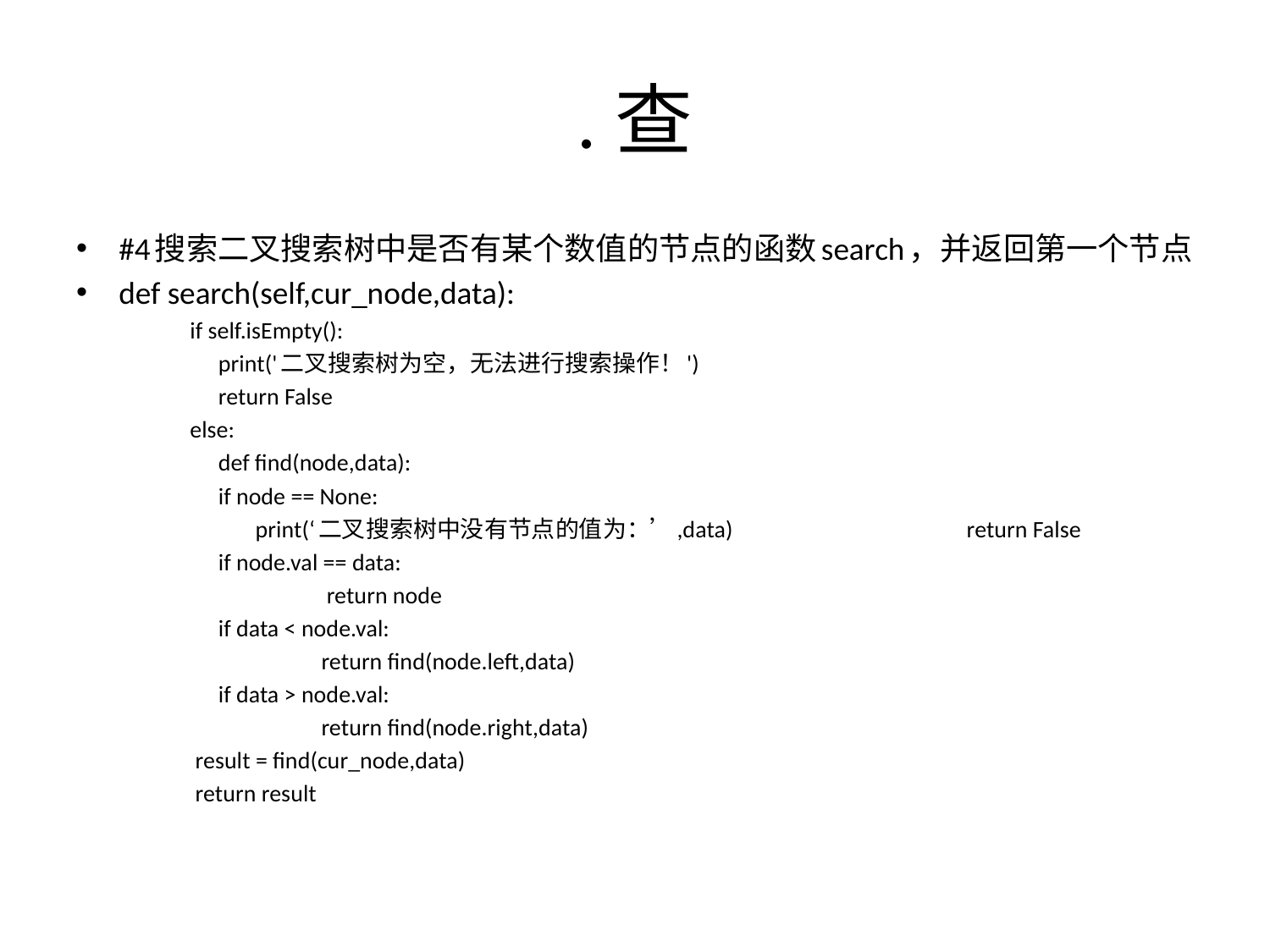

# .查
#4搜索二叉搜索树中是否有某个数值的节点的函数search，并返回第一个节点
def search(self,cur_node,data):
if self.isEmpty():
		print('二叉搜索树为空，无法进行搜索操作！')
		return False
else:
	def find(node,data):
		if node == None:
		       print(‘二叉搜索树中没有节点的值为：’,data)                    	       	       return False
     	if node.val == data:
	           	       return node
     	if data < node.val:
              	      return find(node.left,data)
     	if data > node.val:
	        	      return find(node.right,data)
 result = find(cur_node,data)
 return result